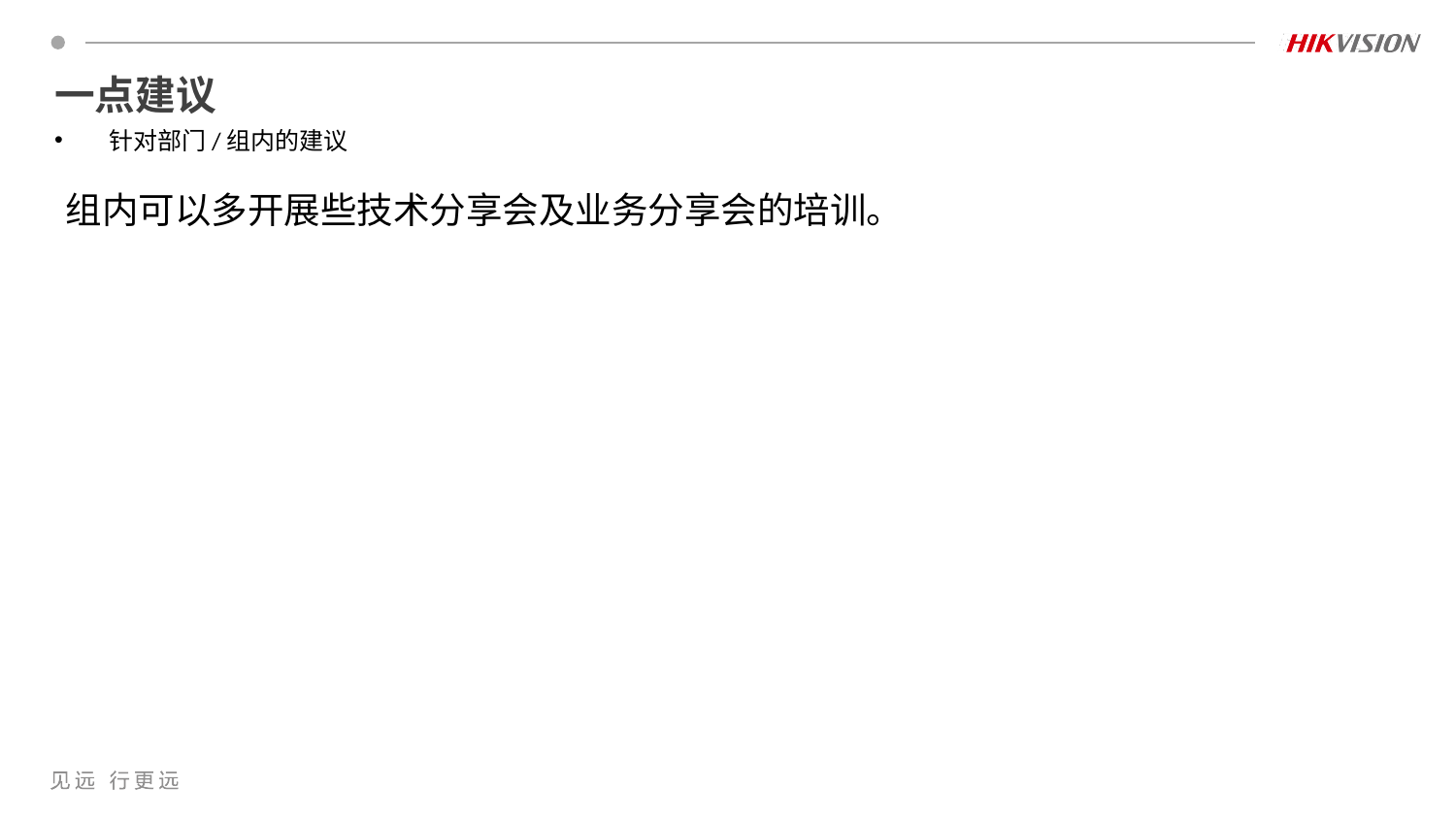

# 一点建议
针对部门/组内的建议
组内可以多开展些技术分享会及业务分享会的培训。